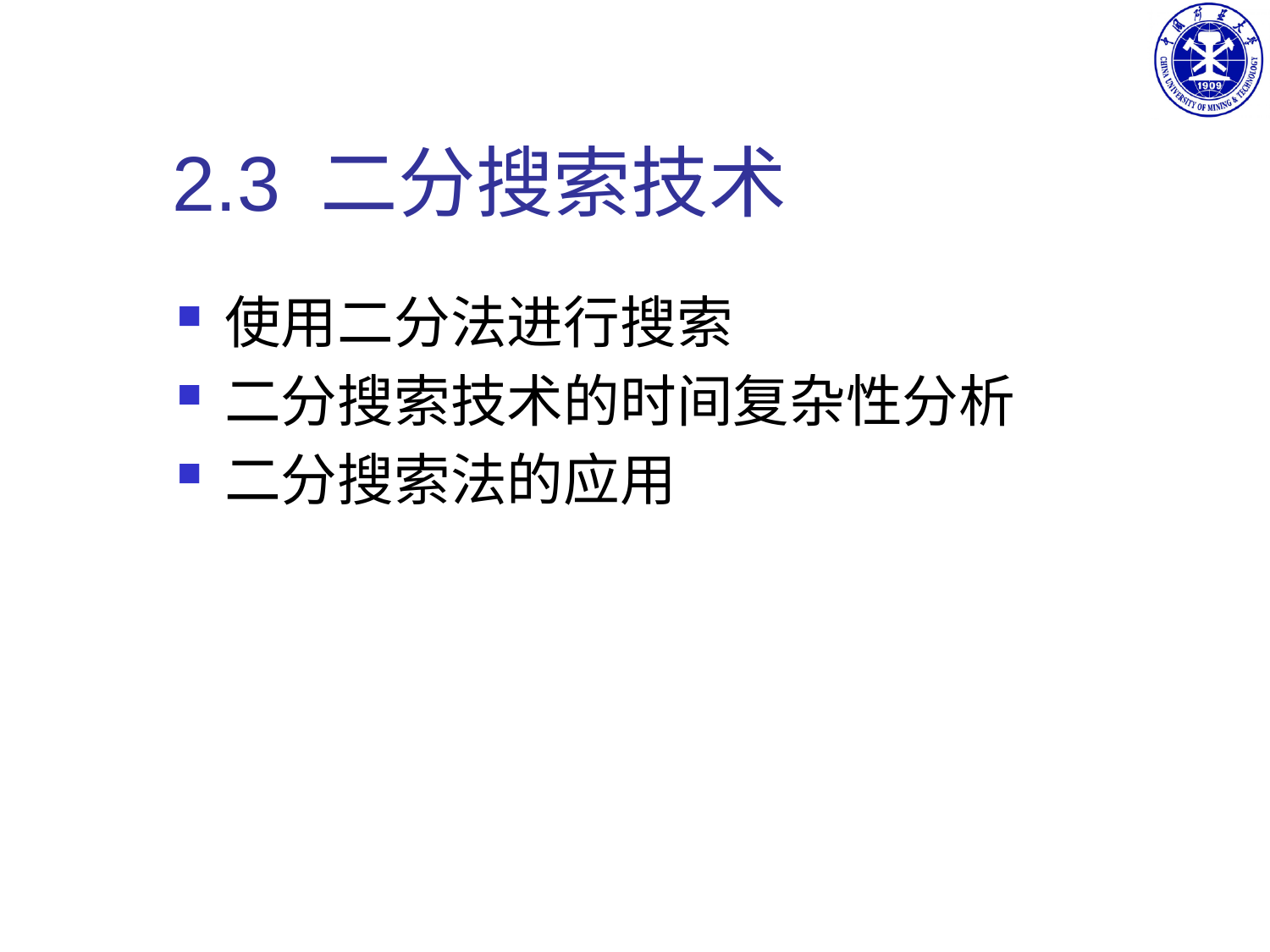

# 2.3 二分搜索技术
使用二分法进行搜索
二分搜索技术的时间复杂性分析
二分搜索法的应用